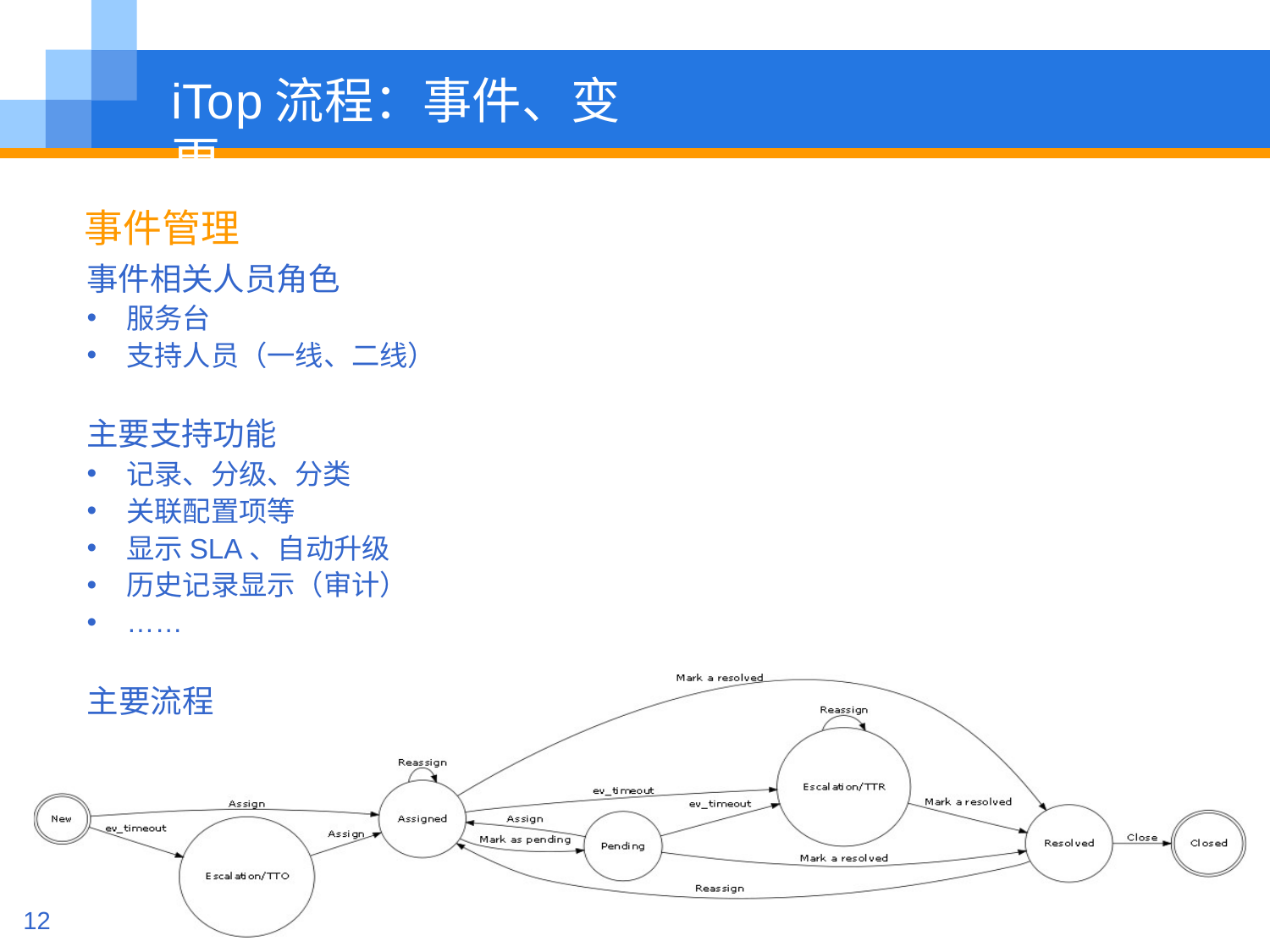

# iTop流程：事件、变更
事件管理
事件相关人员角色
服务台
支持人员（一线、二线）

主要支持功能
记录、分级、分类
关联配置项等
显示SLA、自动升级
历史记录显示（审计）
……

主要流程

12